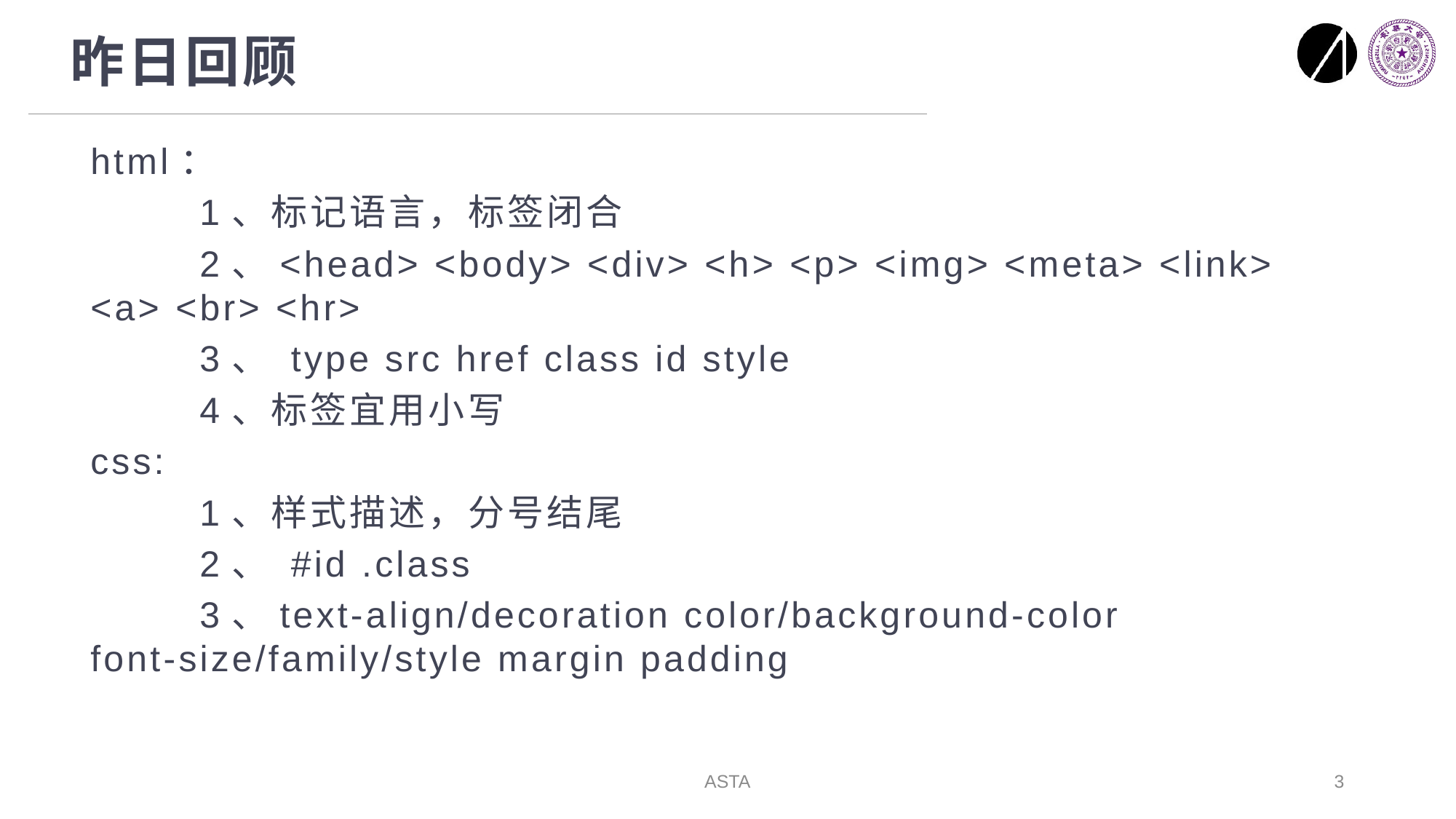

# 昨日回顾
html：
	1、标记语言，标签闭合
	2、<head> <body> <div> <h> <p> <img> <meta> <link> 	     <a> <br> <hr>
	3、 type src href class id style
	4、标签宜用小写
css:
	1、样式描述，分号结尾
	2、 #id .class
	3、text-align/decoration color/background-color font-size/family/style margin padding
ASTA
3